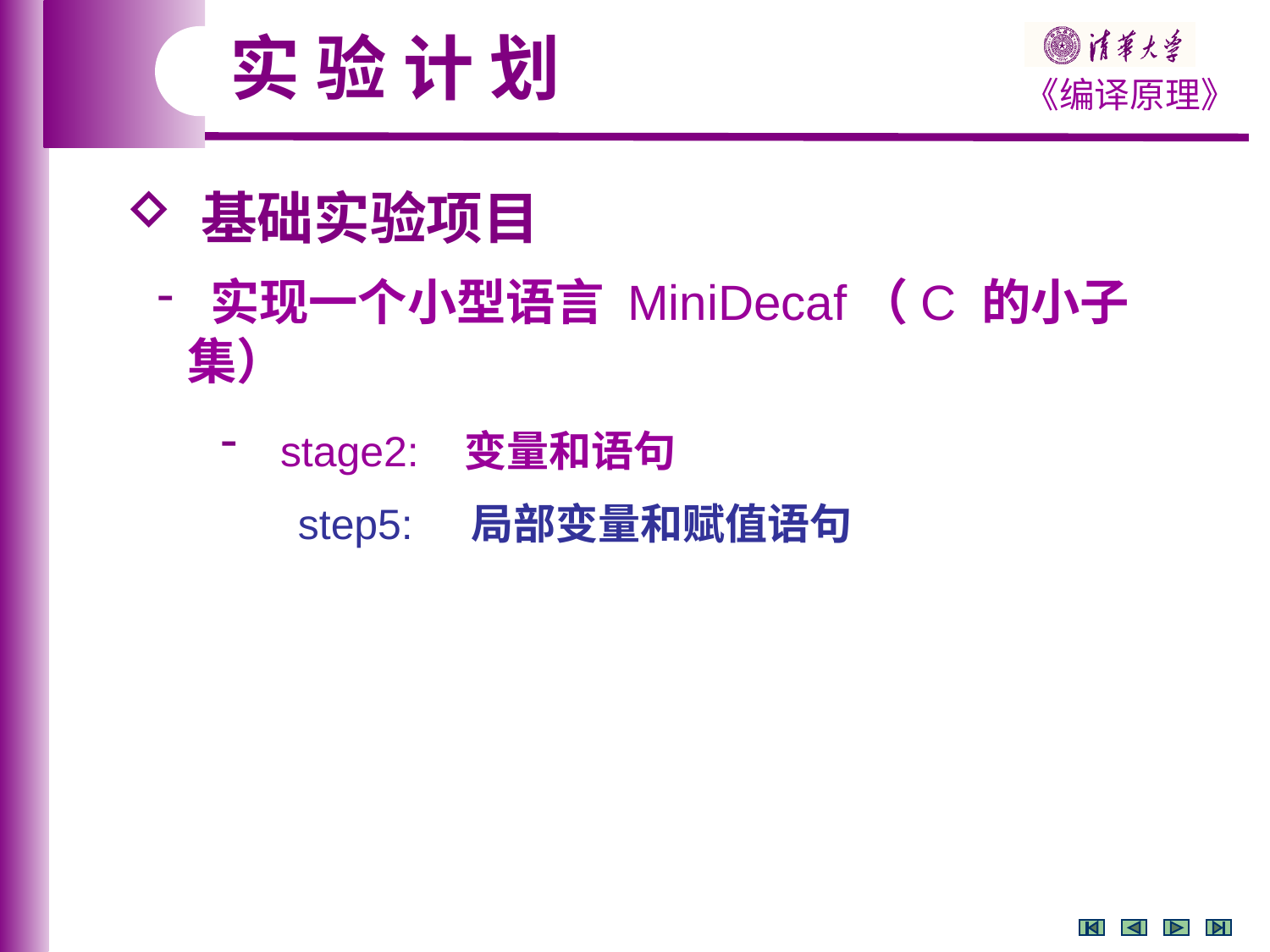

实 验 计 划
 基础实验项目

 实现一个小型语言 MiniDecaf（C 的小子集）

 stage2:   变量和语句

    step5:    局部变量和赋值语句